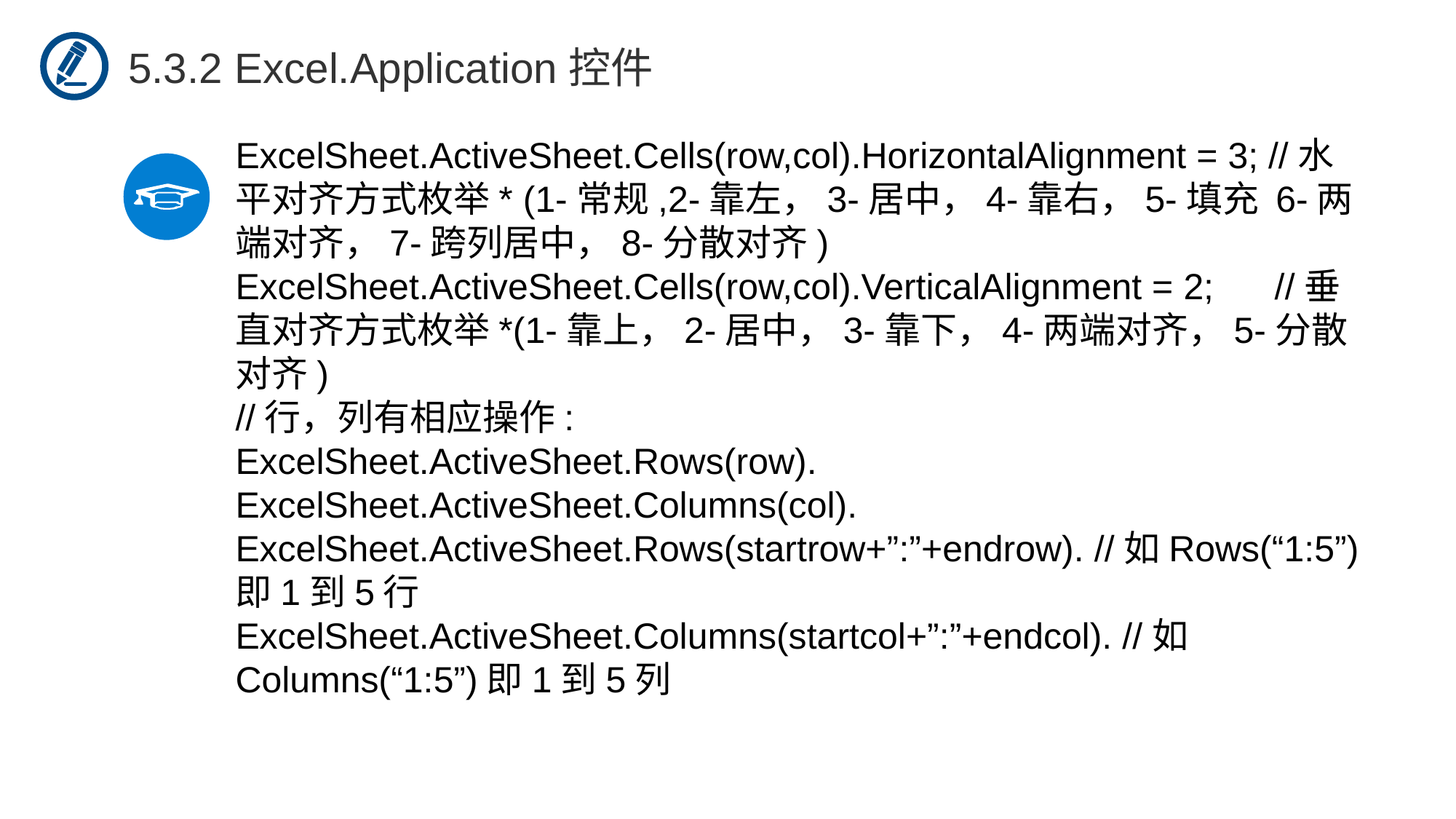

5.3.2 Excel.Application控件
ExcelSheet.ActiveSheet.Cells(row,col).HorizontalAlignment = 3; //水平对齐方式枚举* (1-常规,2-靠左，3-居中，4-靠右，5-填充 6-两端对齐，7-跨列居中，8-分散对齐)
ExcelSheet.ActiveSheet.Cells(row,col).VerticalAlignment = 2;      //垂直对齐方式枚举*(1-靠上，2-居中，3-靠下，4-两端对齐，5-分散对齐)
//行，列有相应操作:
ExcelSheet.ActiveSheet.Rows(row).
ExcelSheet.ActiveSheet.Columns(col).
ExcelSheet.ActiveSheet.Rows(startrow+”:”+endrow). //如Rows(“1:5”)即1到5行
ExcelSheet.ActiveSheet.Columns(startcol+”:”+endcol). //如Columns(“1:5”)即1到5列